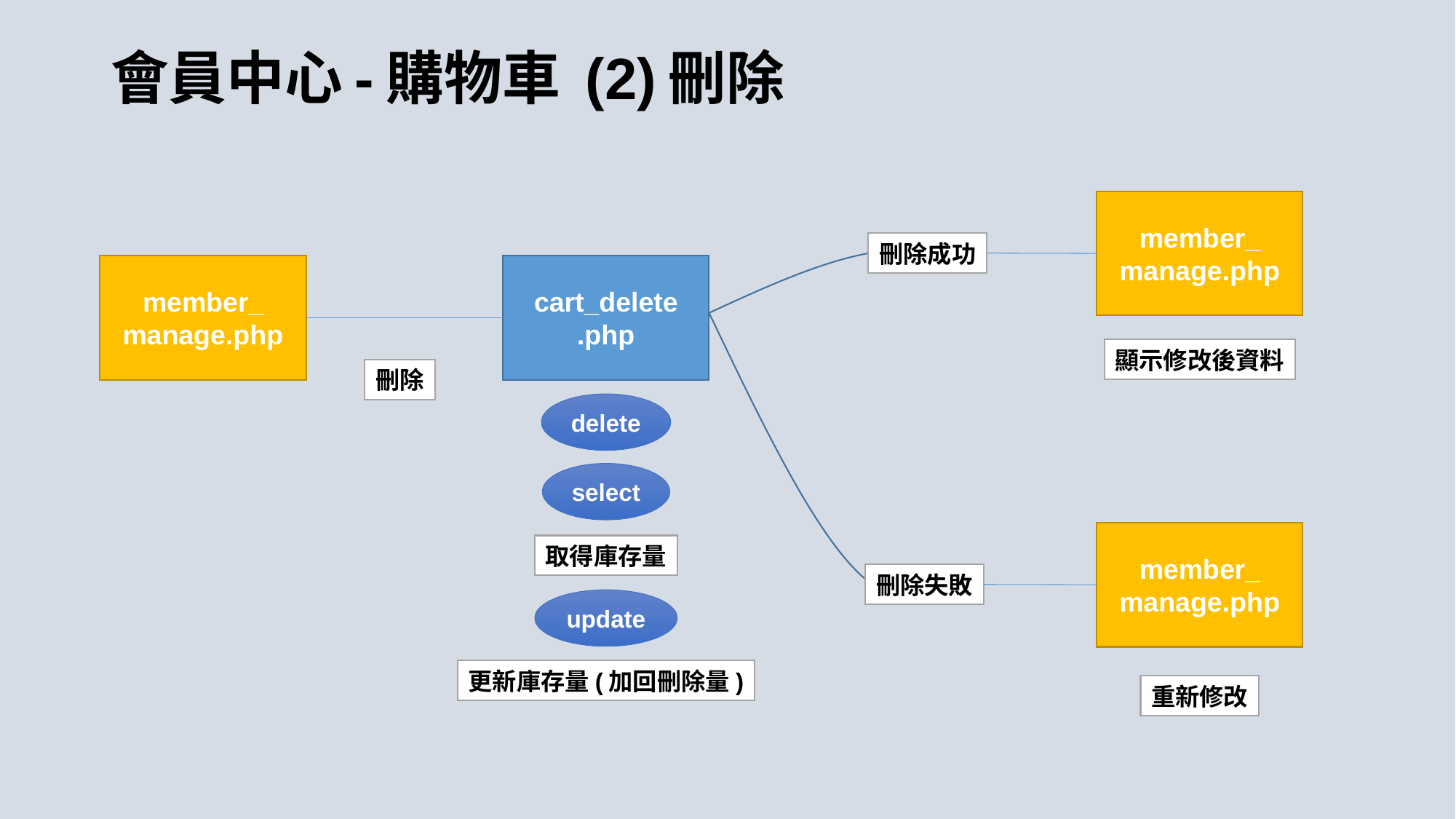

會員中心-購物車 (2)刪除
member_
manage.php
刪除成功

member_
manage.php
cart_delete
.php
顯示修改後資料
刪除
delete
select
member_
manage.php
取得庫存量
刪除失敗
update
更新庫存量(加回刪除量)
重新修改